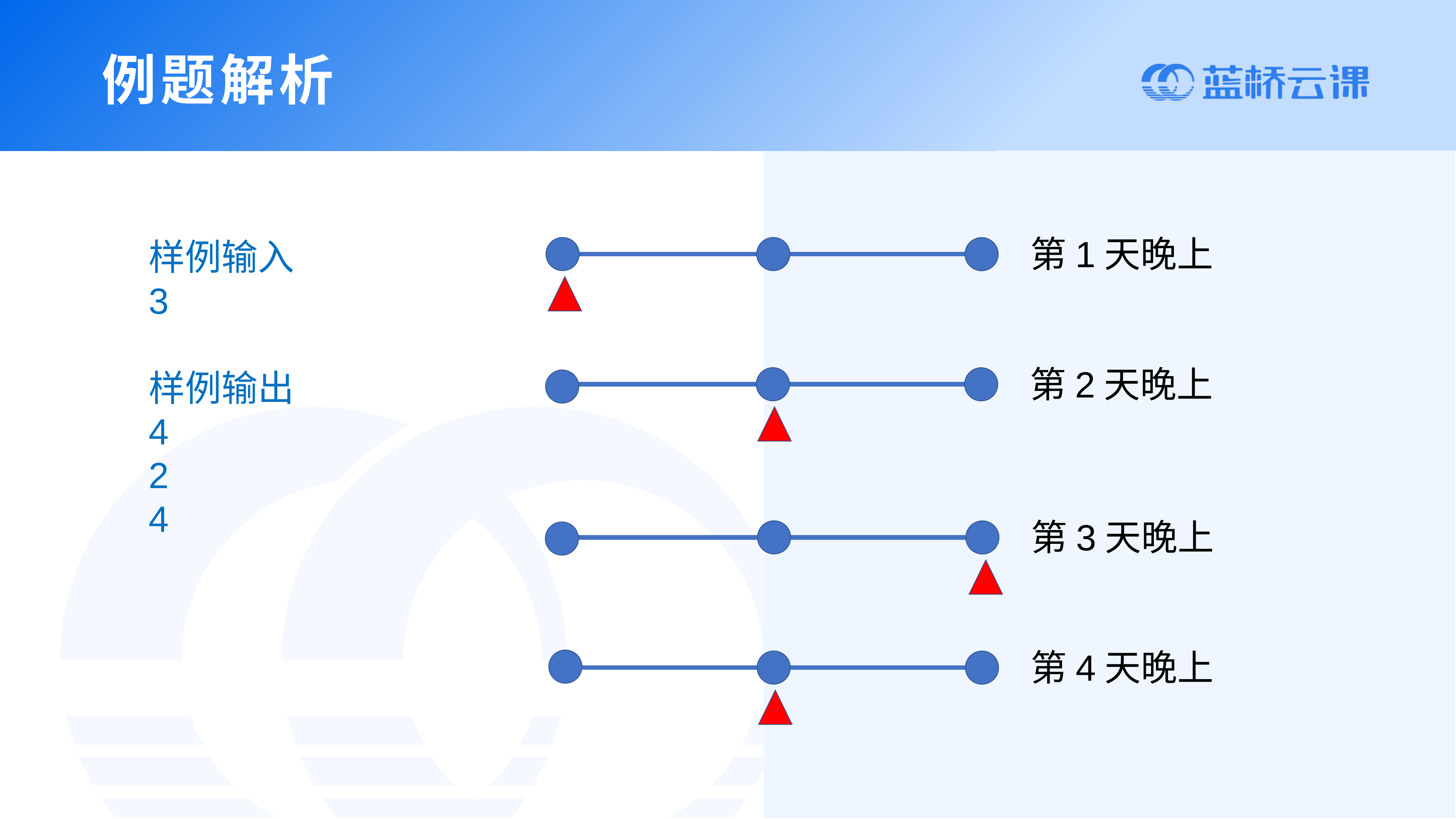

例题解析
第1天晚上
样例输入
3

样例输出
4
2
4

第2天晚上

第3天晚上

第4天晚上